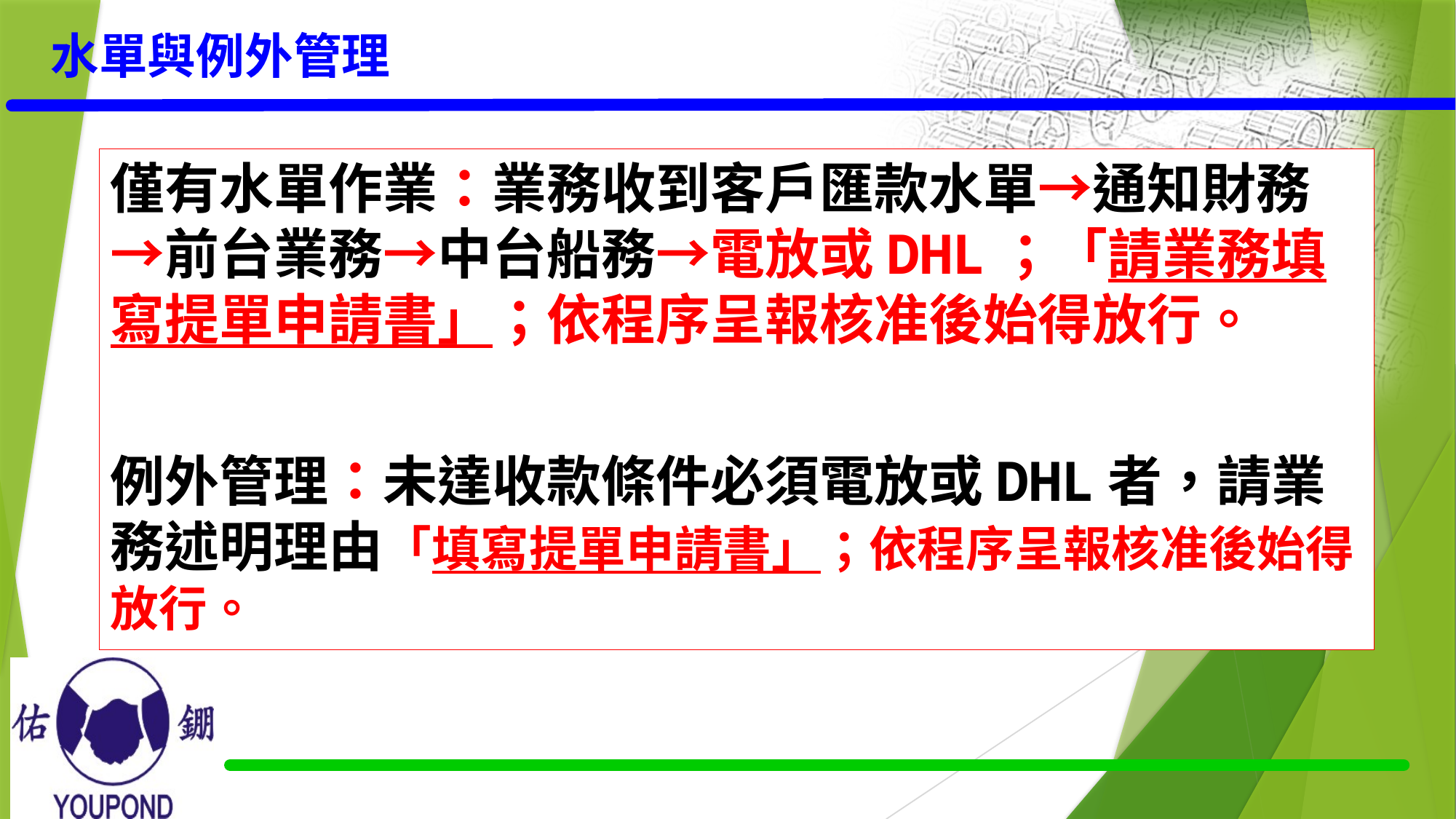

# 水單與例外管理
僅有水單作業：業務收到客戶匯款水單→通知財務→前台業務→中台船務→電放或DHL；「請業務填寫提單申請書」；依程序呈報核准後始得放行。

例外管理：未達收款條件必須電放或DHL者，請業務述明理由「填寫提單申請書」；依程序呈報核准後始得放行。